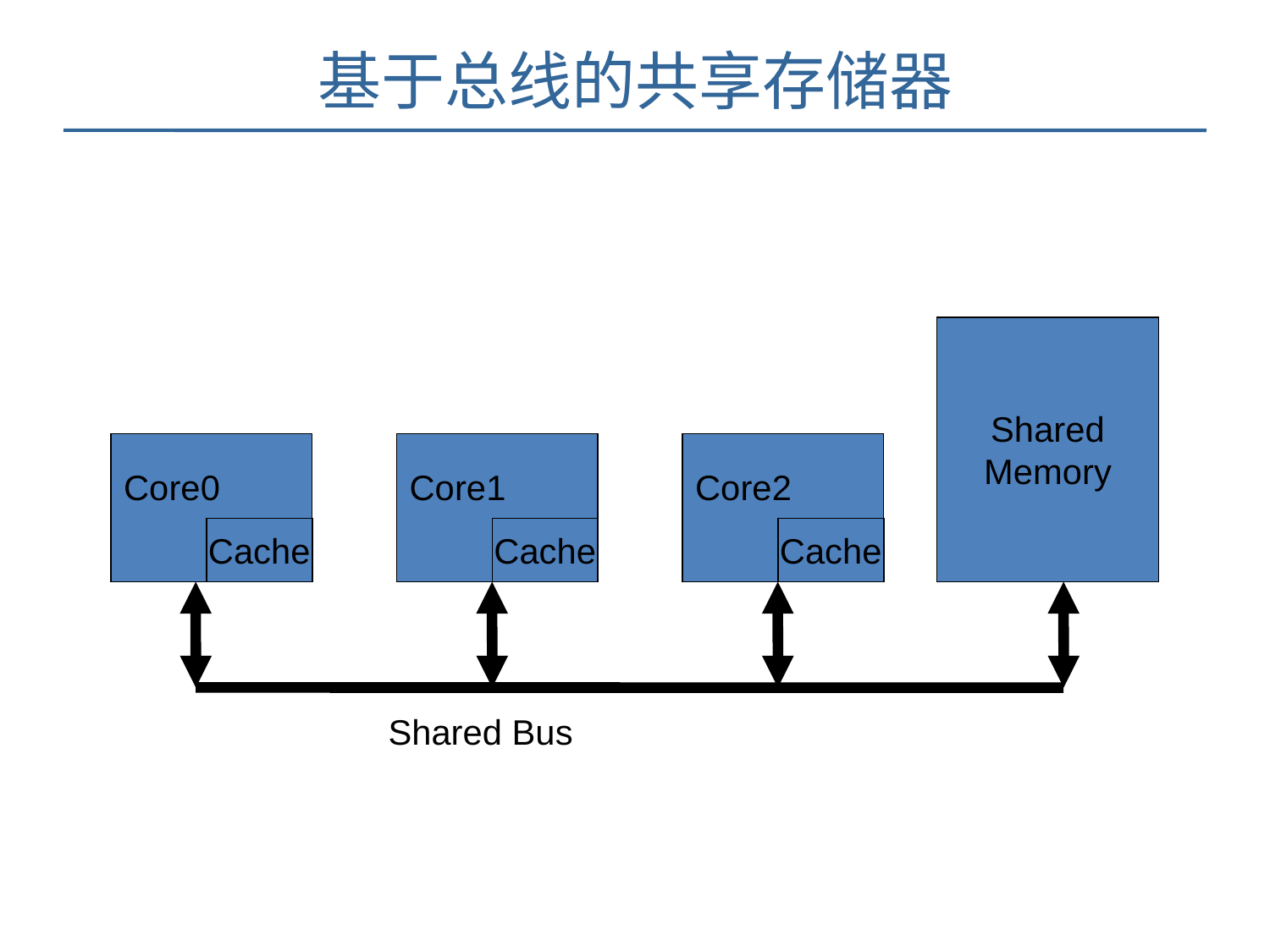

# 基于总线的共享存储器
Shared
Memory
Core0

Core1

Core2

Cache
Cache
Cache

Shared Bus